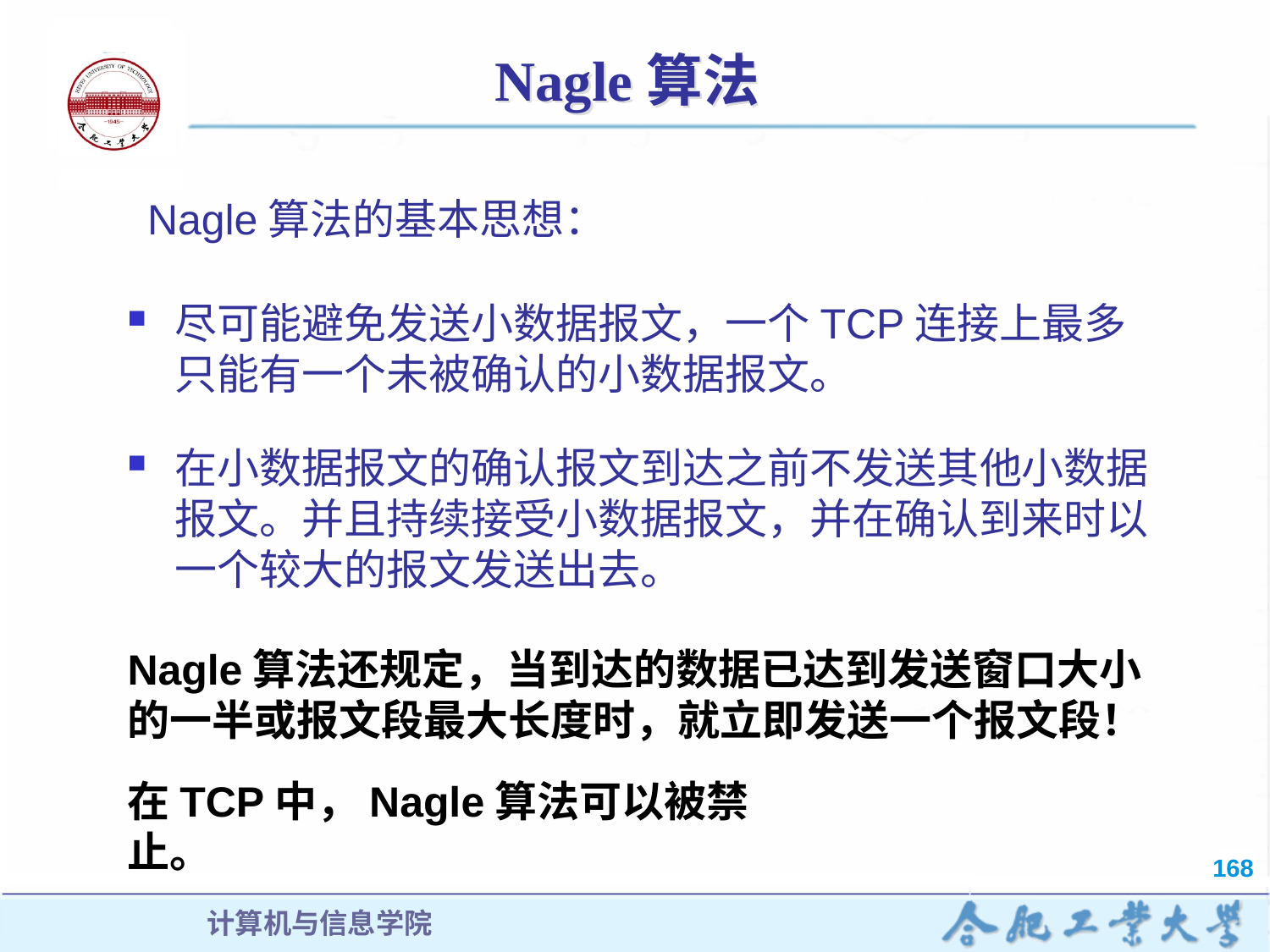

# Nagle算法
Nagle算法的基本思想：
尽可能避免发送小数据报文，一个TCP连接上最多只能有一个未被确认的小数据报文。
在小数据报文的确认报文到达之前不发送其他小数据报文。并且持续接受小数据报文，并在确认到来时以一个较大的报文发送出去。
Nagle算法还规定，当到达的数据已达到发送窗口大小的一半或报文段最大长度时，就立即发送一个报文段！
在TCP中，Nagle算法可以被禁止。